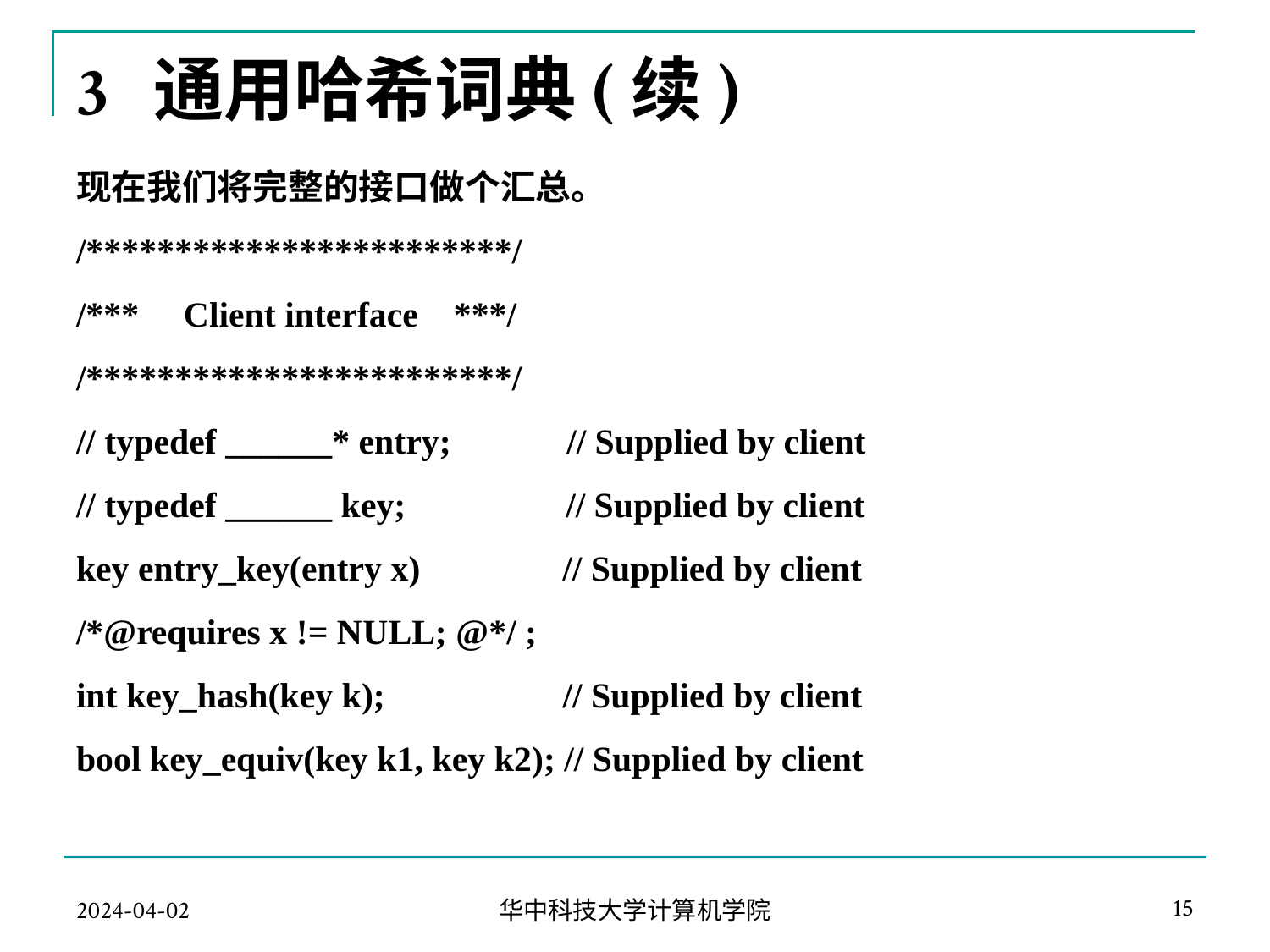

# 3  通用哈希词典(续)
现在我们将完整的接口做个汇总。
/************************/
/***     Client interface    ***/
/************************/
// typedef ______* entry;             // Supplied by client
// typedef ______ key;                  // Supplied by client
key entry_key(entry x)                // Supplied by client
/*@requires x != NULL; @*/ ;
int key_hash(key k);                    // Supplied by client
bool key_equiv(key k1, key k2); // Supplied by client
2024-04-02
15
华中科技大学计算机学院